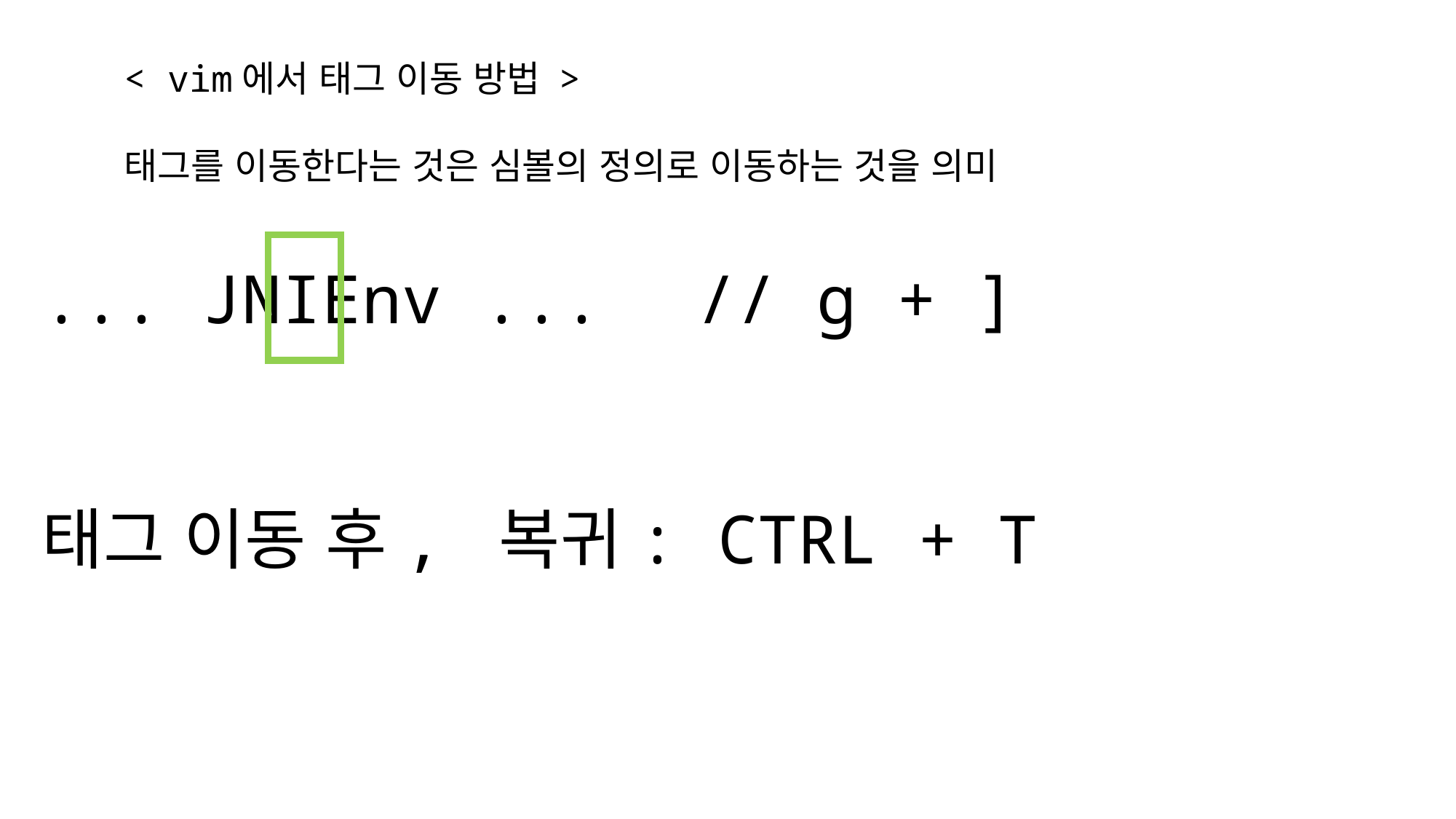

< vim에서 태그 이동 방법 >

태그를 이동한다는 것은 심볼의 정의로 이동하는 것을 의미

... JNIEnv ...	// g + ]

태그 이동 후, 복귀: CTRL + T